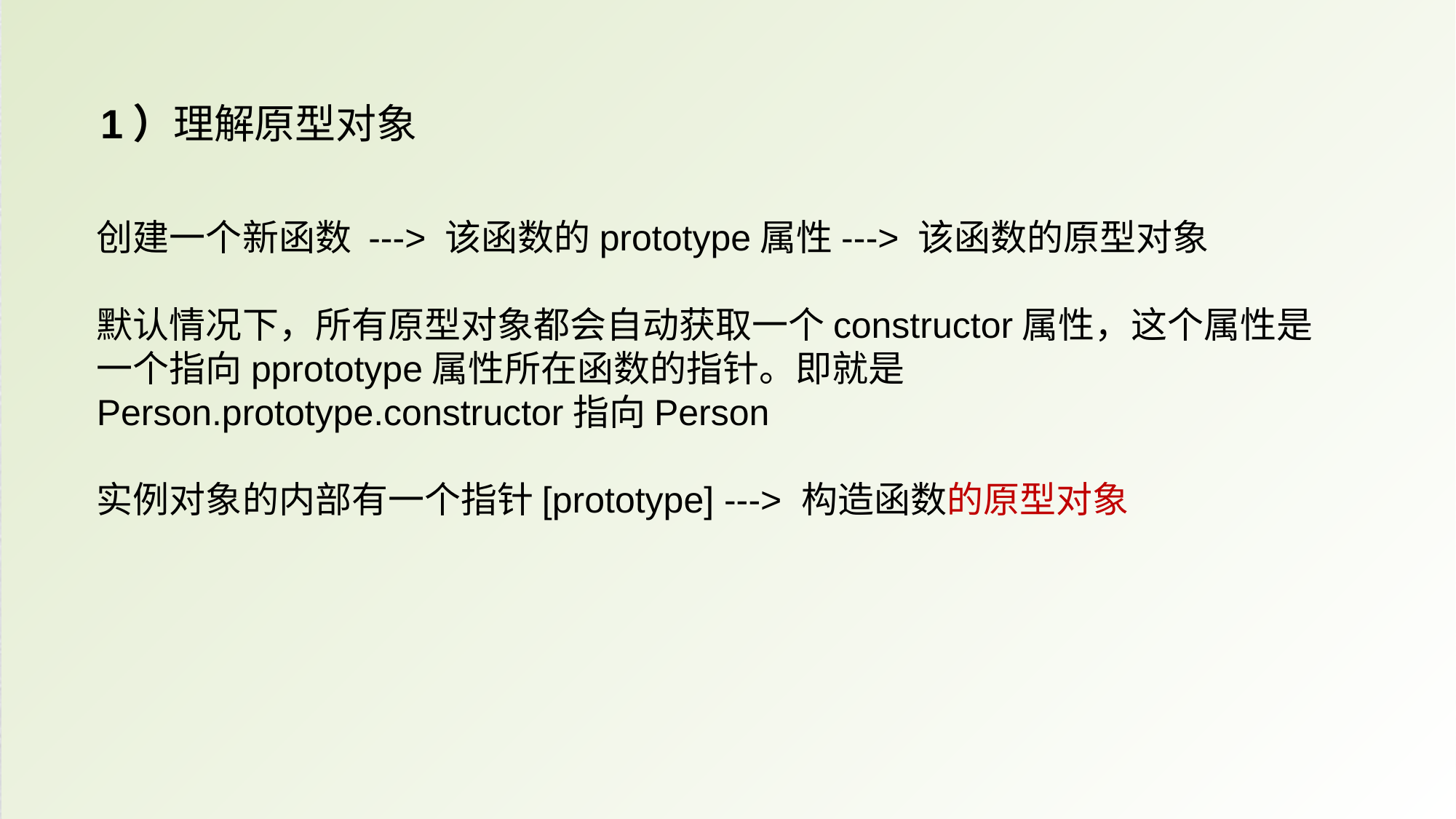

1）理解原型对象
创建一个新函数 ---> 该函数的prototype属性---> 该函数的原型对象

默认情况下，所有原型对象都会自动获取一个constructor属性，这个属性是一个指向pprototype属性所在函数的指针。即就是Person.prototype.constructor指向Person

实例对象的内部有一个指针[prototype] ---> 构造函数的原型对象